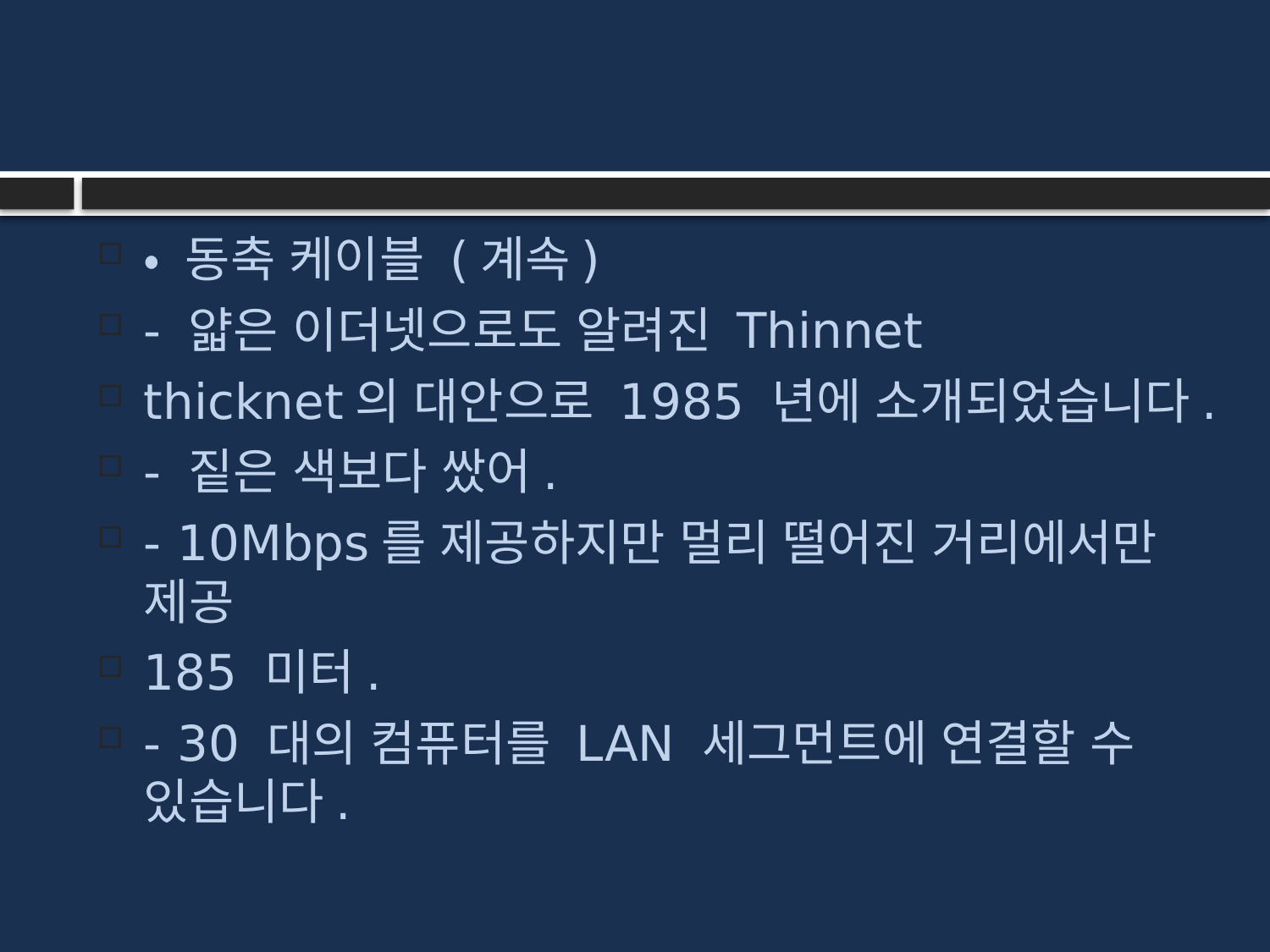

#
• 동축 케이블 (계속)
- 얇은 이더넷으로도 알려진 Thinnet
thicknet의 대안으로 1985 년에 소개되었습니다.
- 짙은 색보다 쌌어.
- 10Mbps를 제공하지만 멀리 떨어진 거리에서만 제공
185 미터.
- 30 대의 컴퓨터를 LAN 세그먼트에 연결할 수 있습니다.